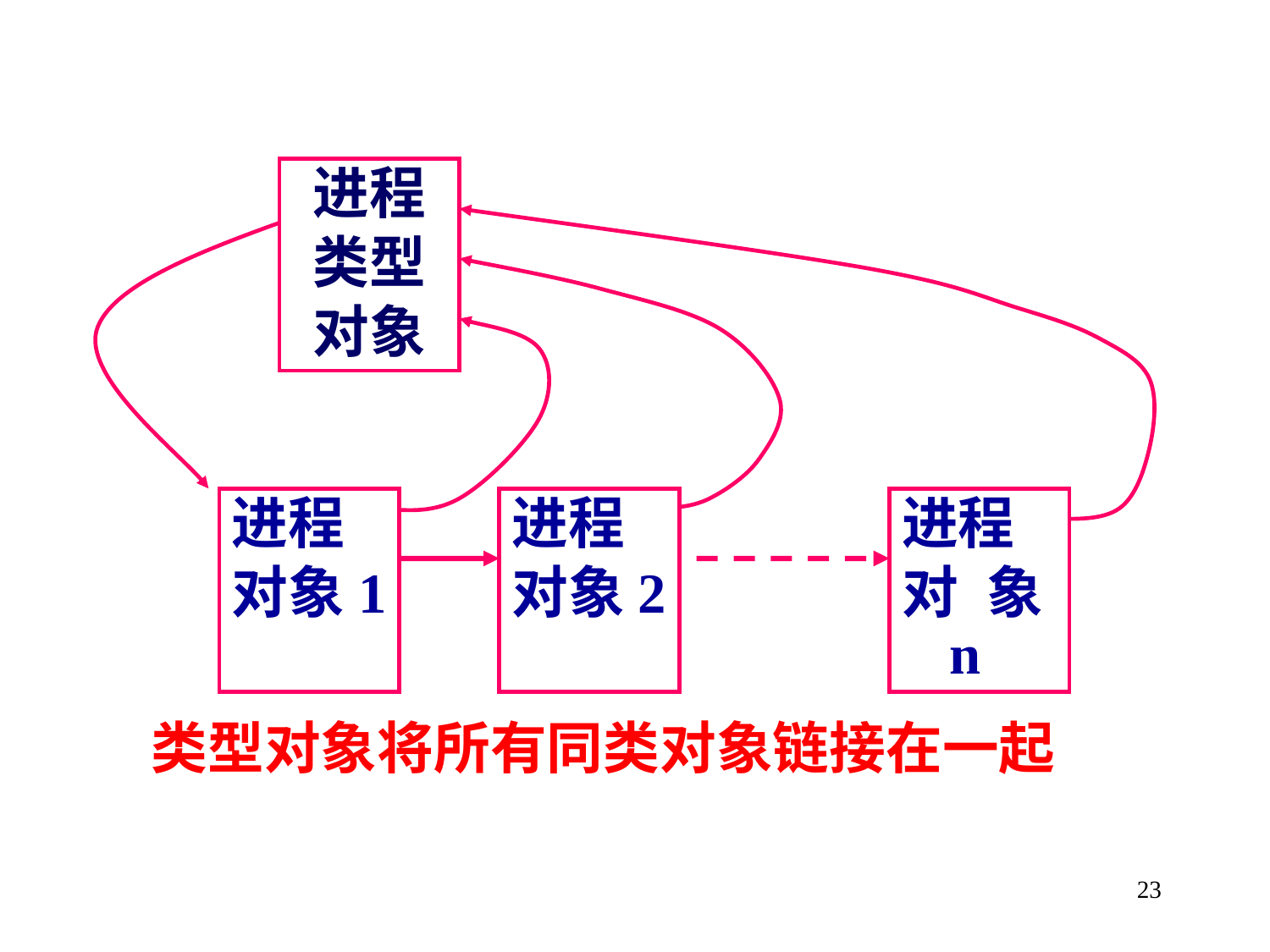

进程
类型
对象

进程
对象1
进程
对象2
进程
对象n

类型对象将所有同类对象链接在一起
23